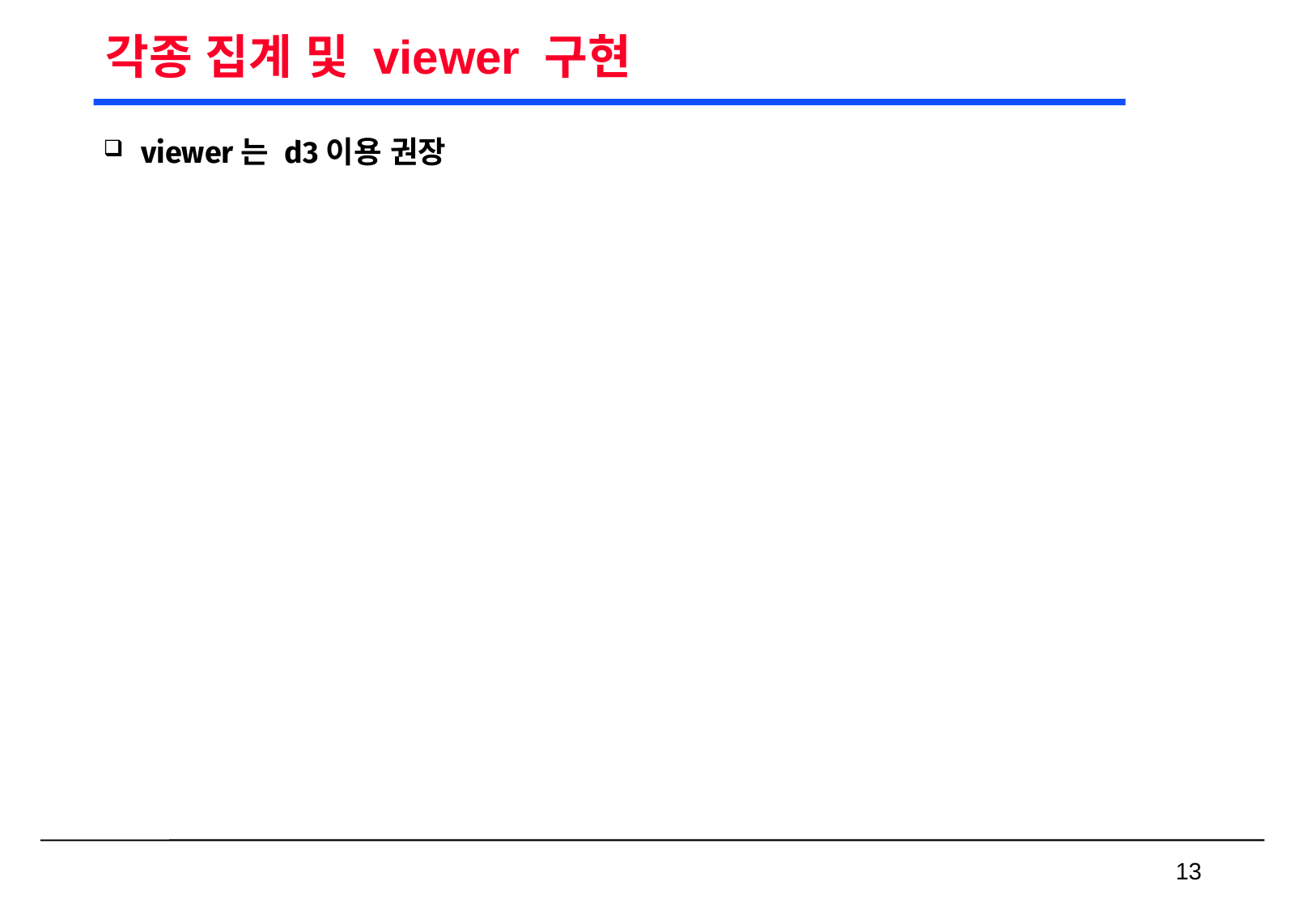

# 각종 집계 및 viewer 구현
viewer는 d3이용 권장
 13